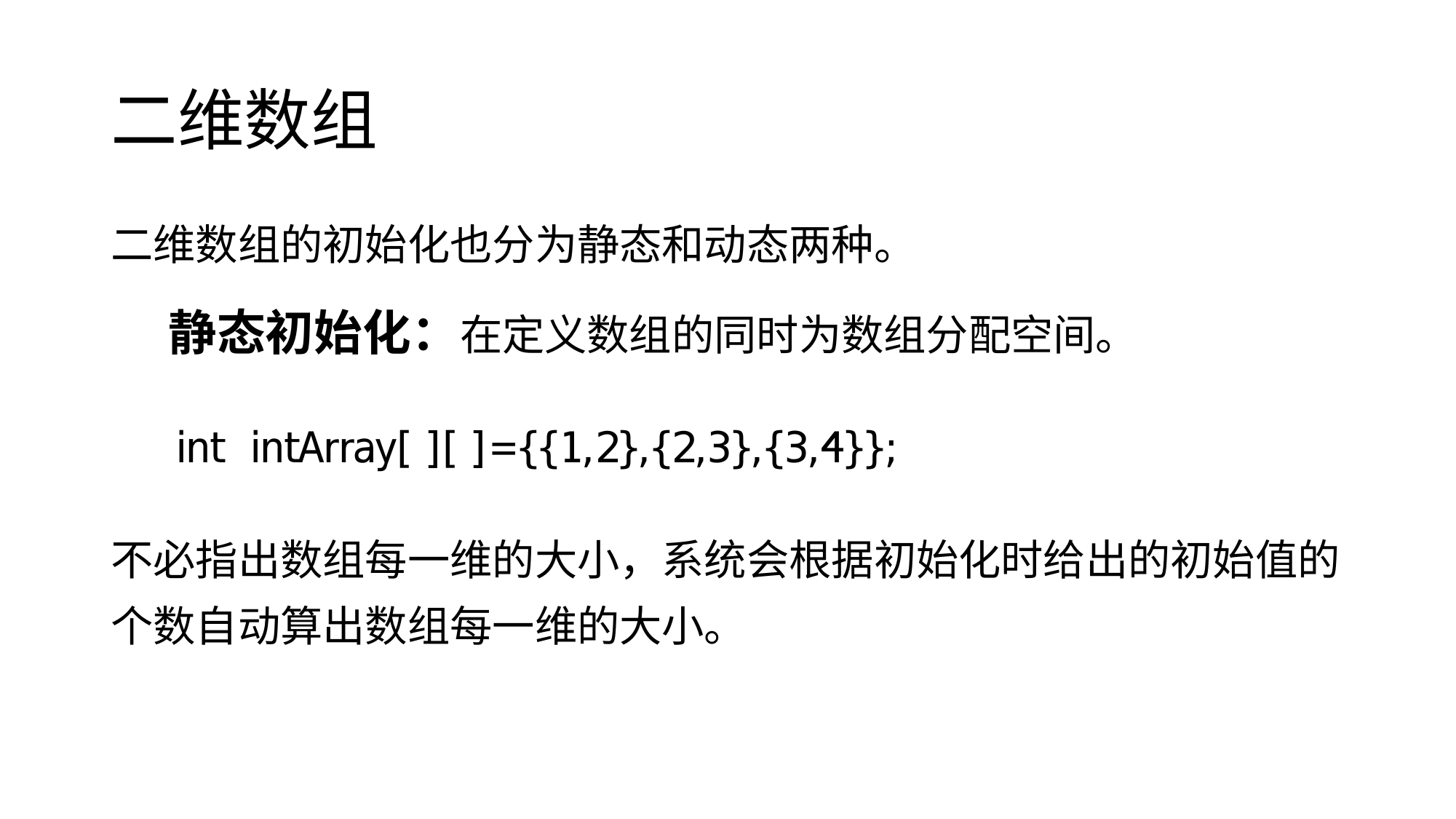

# 二维数组
二维数组的初始化也分为静态和动态两种。
     静态初始化：在定义数组的同时为数组分配空间。

     int  intArray[ ][ ]={{1,2},{2,3},{3,4}};

不必指出数组每一维的大小，系统会根据初始化时给出的初始值的个数自动算出数组每一维的大小。